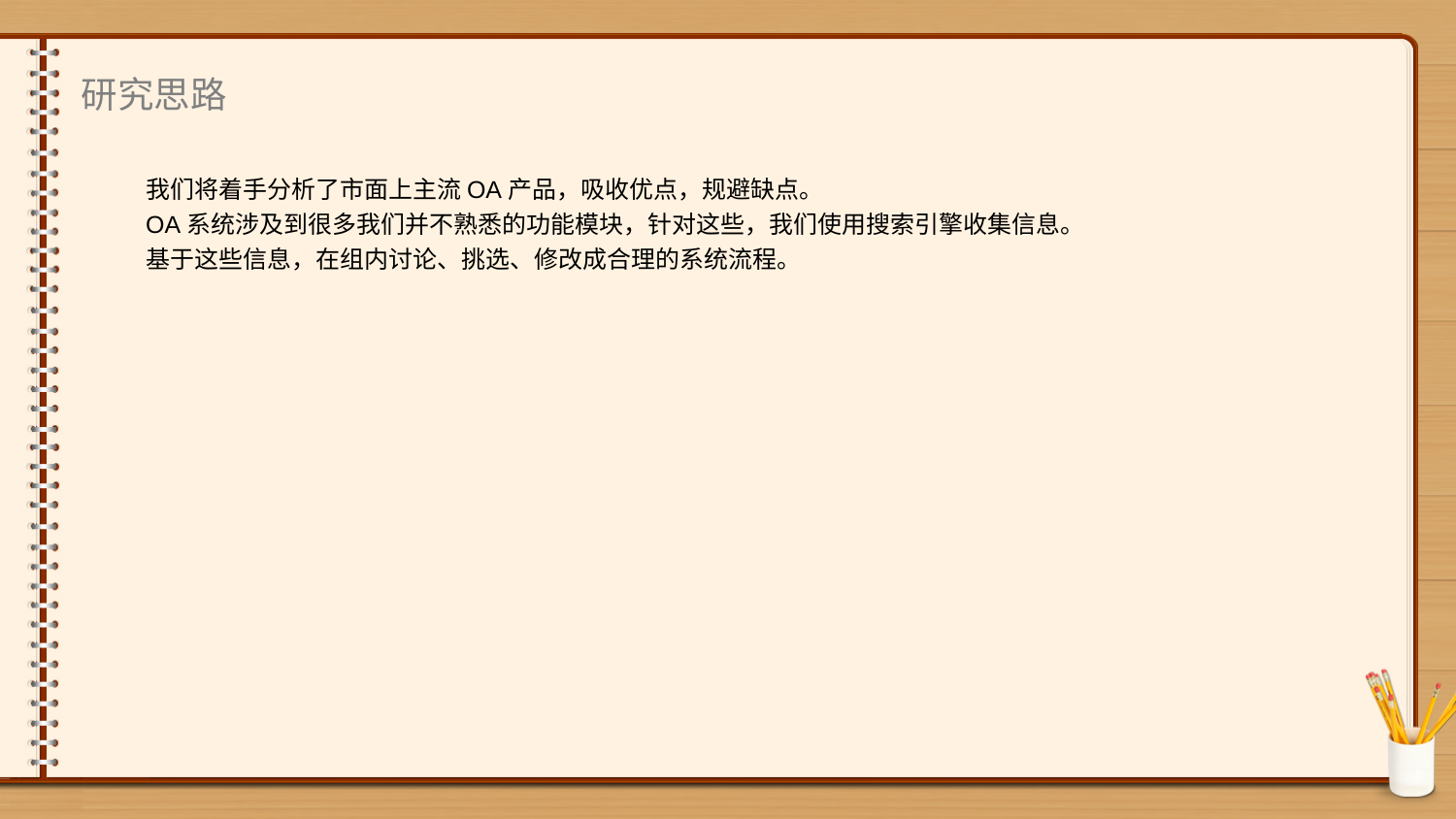

研究思路
我们将着手分析了市面上主流OA产品，吸收优点，规避缺点。
OA系统涉及到很多我们并不熟悉的功能模块，针对这些，我们使用搜索引擎收集信息。基于这些信息，在组内讨论、挑选、修改成合理的系统流程。